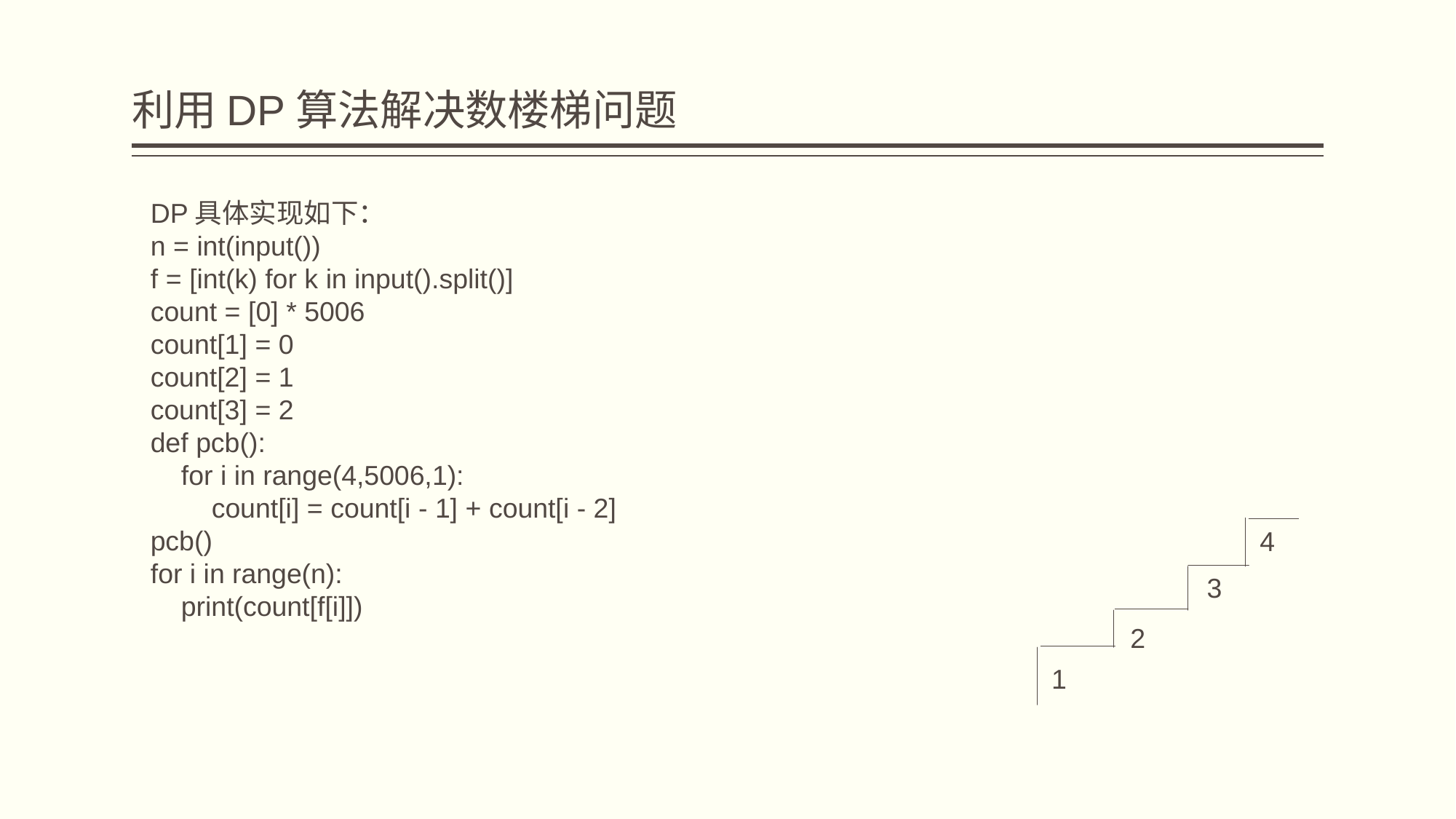

# 利用DP算法解决数楼梯问题

DP具体实现如下：
n = int(input())
f = [int(k) for k in input().split()]
count = [0] * 5006
count[1] = 0
count[2] = 1
count[3] = 2
def pcb():
    for i in range(4,5006,1):
        count[i] = count[i - 1] + count[i - 2]
pcb()
for i in range(n):
    print(count[f[i]])
4
3
2
1